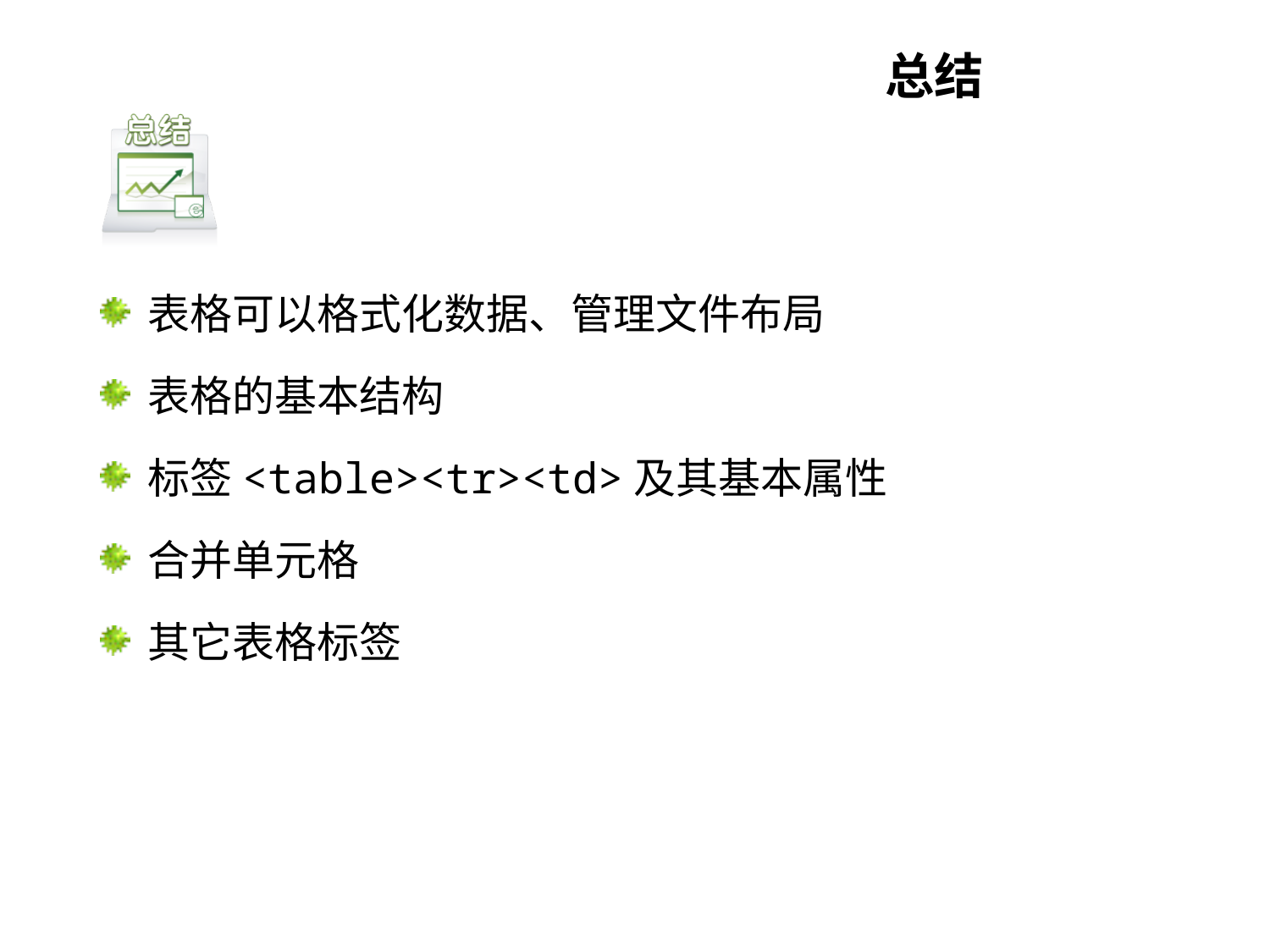

# 总结
表格可以格式化数据、管理文件布局
表格的基本结构
标签<table><tr><td>及其基本属性
合并单元格
其它表格标签